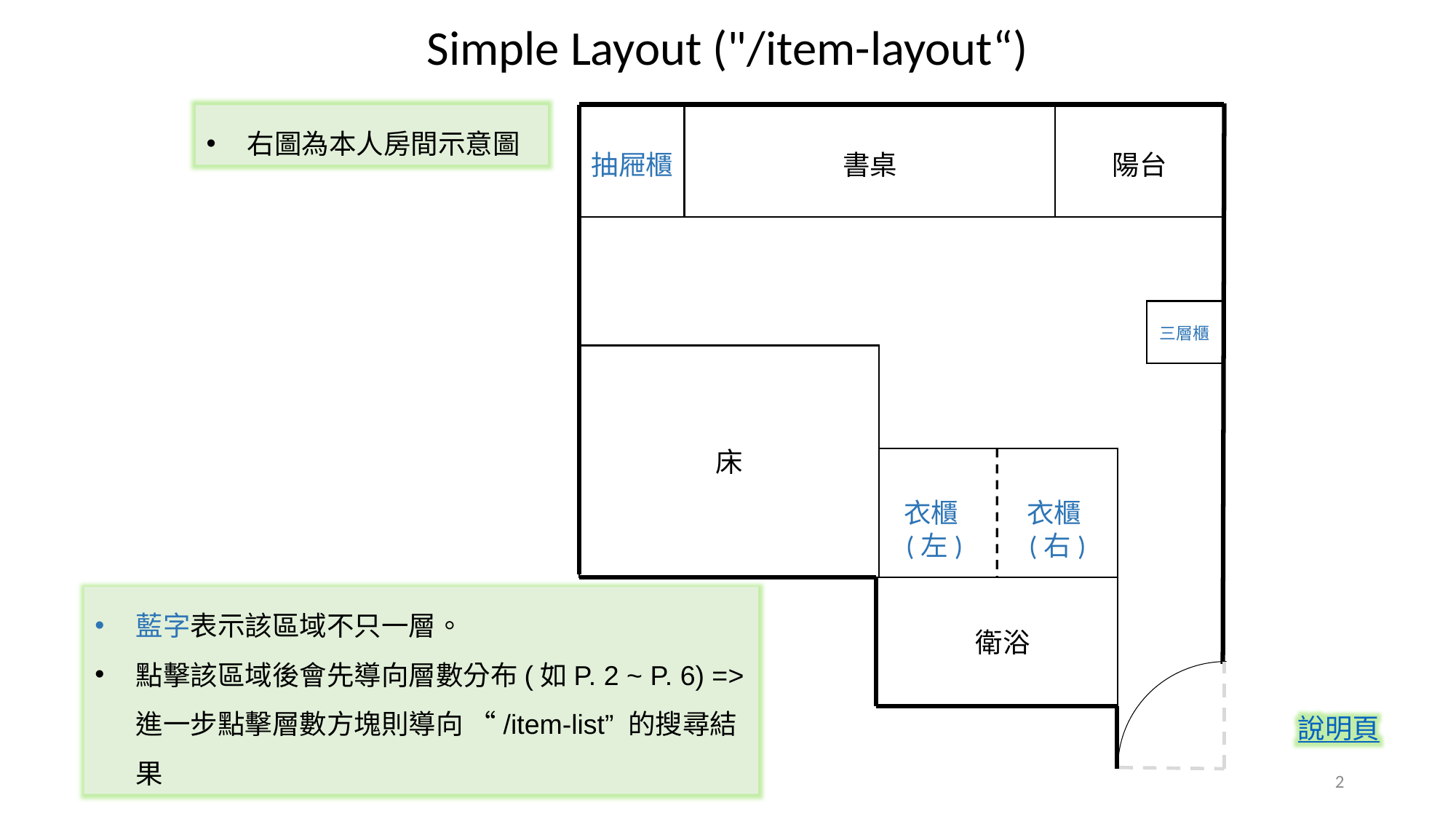

Simple Layout ("/item-layout“)

書桌

陽台

抽屜櫃

三層櫃

床

衣櫃(左)
衣櫃(右)

衛浴

右圖為本人房間示意圖
藍字表示該區域不只一層。
點擊該區域後會先導向層數分布(如P. 2 ~ P. 6) => 進一步點擊層數方塊則導向 “/item-list” 的搜尋結果
說明頁
2